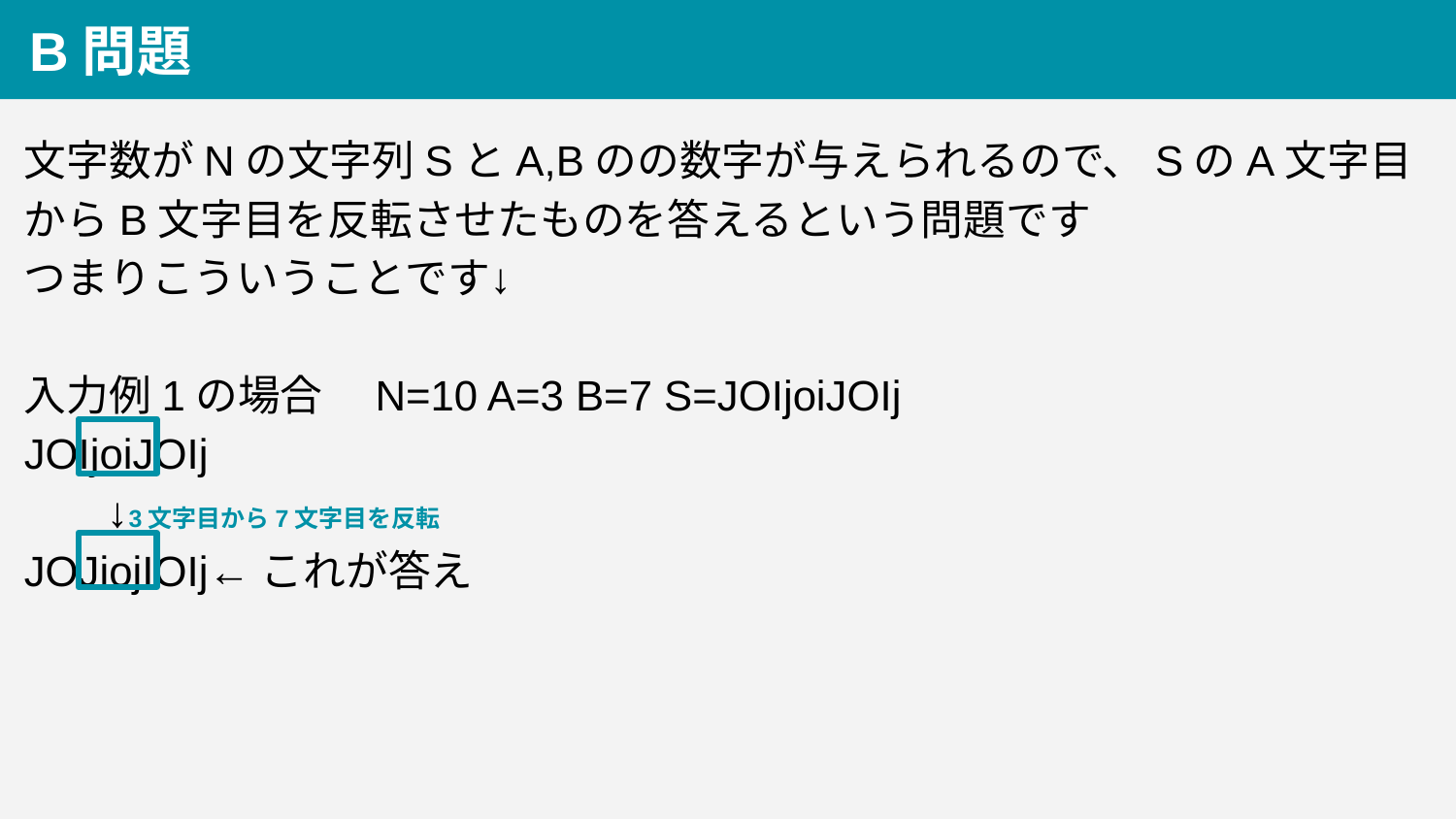

B問題
文字数がNの文字列SとA,Bのの数字が与えられるので、SのA文字目からB文字目を反転させたものを答えるという問題です
つまりこういうことです↓

入力例1の場合　N=10 A=3 B=7 S=JOIjoiJOIj
JOIjoiJOIj
       ↓3文字目から7文字目を反転
JOJiojIOIj←これが答え